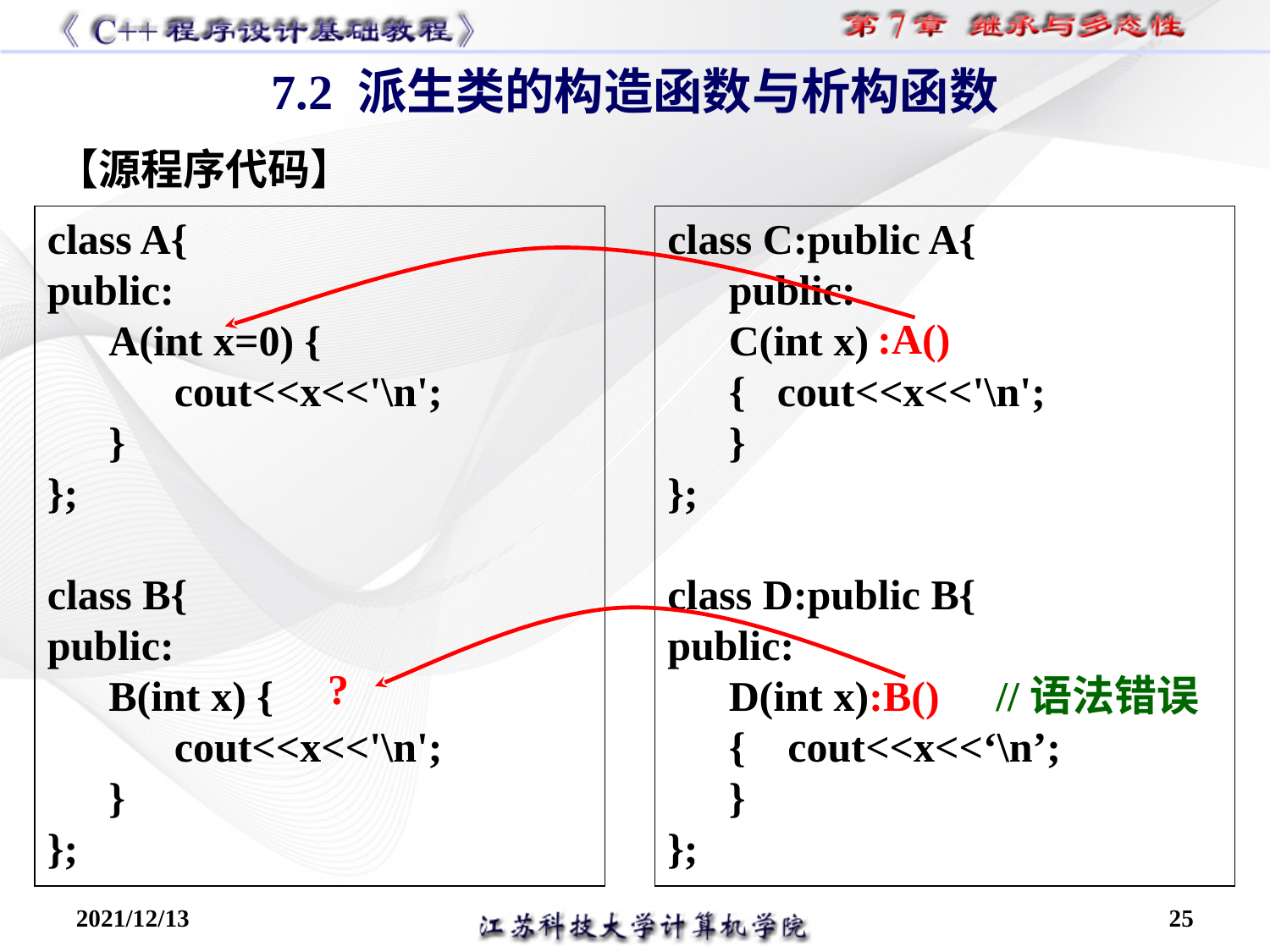

7.2 派生类的构造函数与析构函数
【源程序代码】
class A{
public:
A(int x=0) {
cout<<x<<'\n';
}
};

class B{
public:
B(int x) {
cout<<x<<'\n';
}
};
class C:public A{
public:
C(int x)
{   cout<<x<<'\n';
}
};

class D:public B{
public:
D(int x)            //语法错误
{    cout<<x<<‘\n’;
}
};

:A()

?
:B()